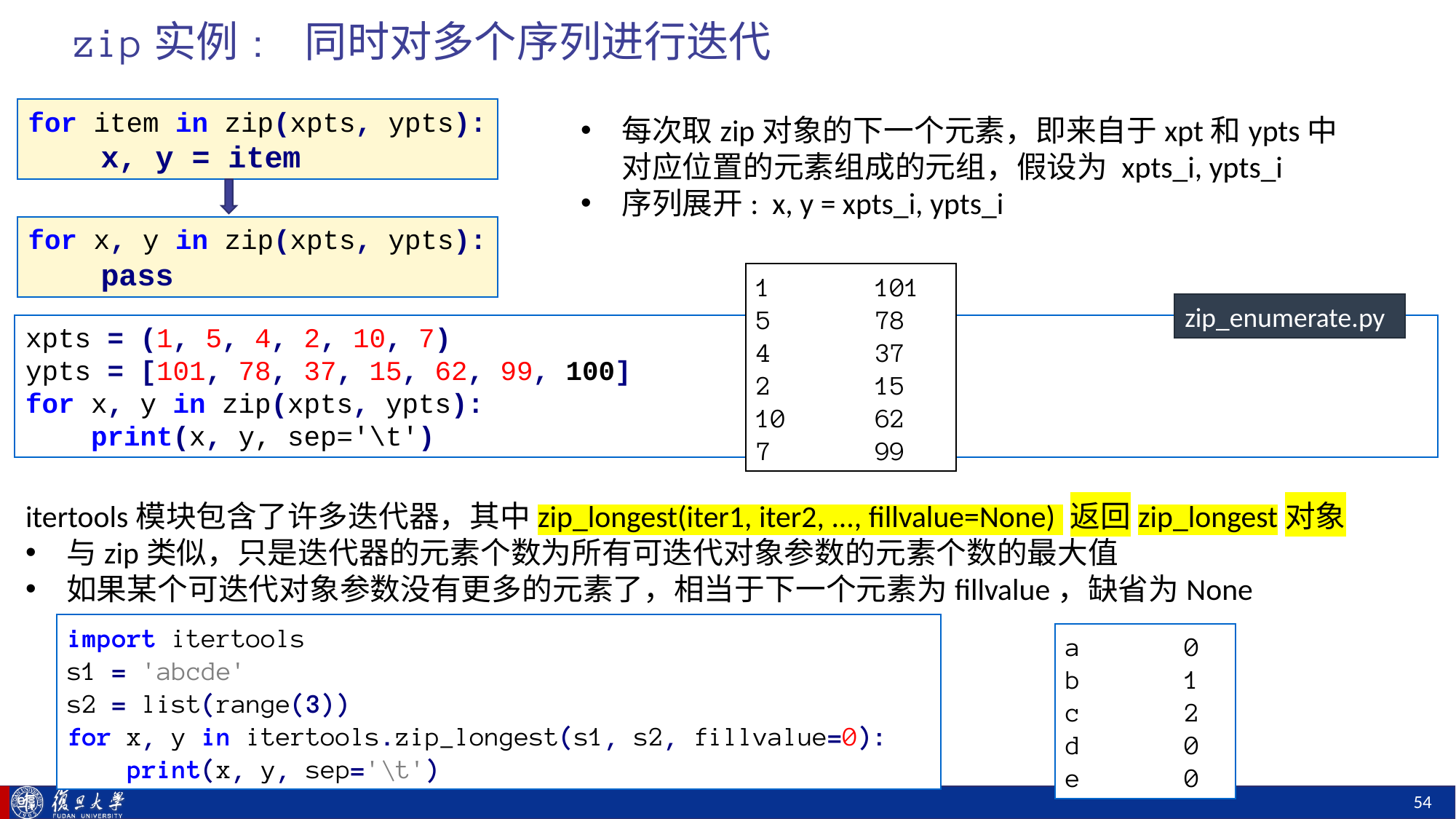

# zip实例: 同时对多个序列进行迭代

for item in zip(xpts, ypts):
    x, y = item
每次取zip对象的下一个元素，即来自于xpt和ypts中对应位置的元素组成的元组，假设为 xpts_i, ypts_i
序列展开:  x, y = xpts_i, ypts_i

for x, y in zip(xpts, ypts):
    pass
1       101
5       78
4       37
2       15
10      62
7       99
zip_enumerate.py
xpts = (1, 5, 4, 2, 10, 7)
ypts = [101, 78, 37, 15, 62, 99, 100]
for x, y in zip(xpts, ypts):
    print(x, y, sep='\t')
itertools模块包含了许多迭代器，其中zip_longest(iter1, iter2, ..., fillvalue=None) 返回zip_longest对象
与zip类似，只是迭代器的元素个数为所有可迭代对象参数的元素个数的最大值
如果某个可迭代对象参数没有更多的元素了，相当于下一个元素为fillvalue，缺省为None
import itertools
s1 = 'abcde'
s2 = list(range(3))
for x, y in itertools.zip_longest(s1, s2, fillvalue=0):
    print(x, y, sep='\t')
a       0
b       1
c       2
d       0
e       0